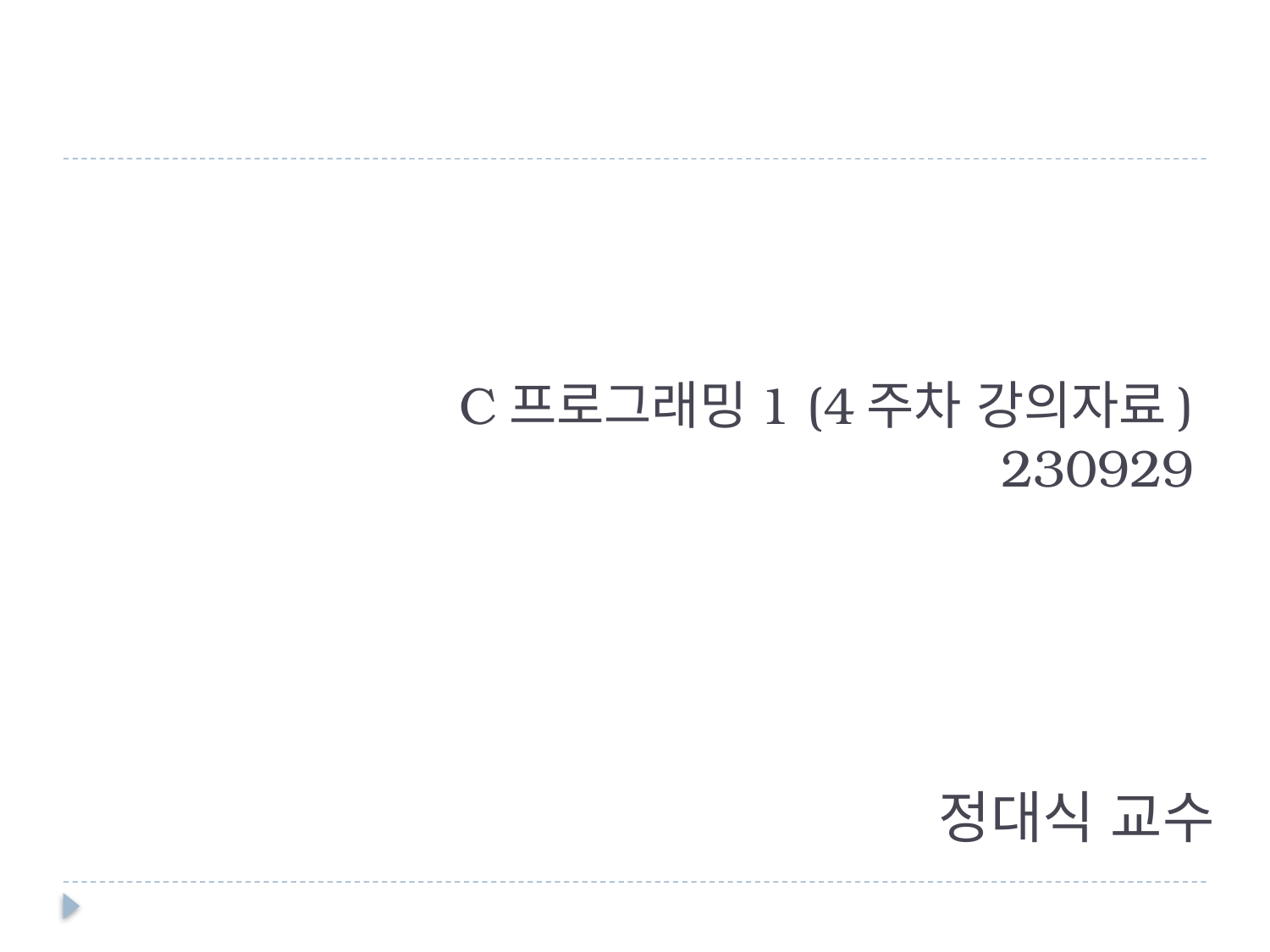

# C프로그래밍1 (4주차 강의자료) 230929
정대식 교수